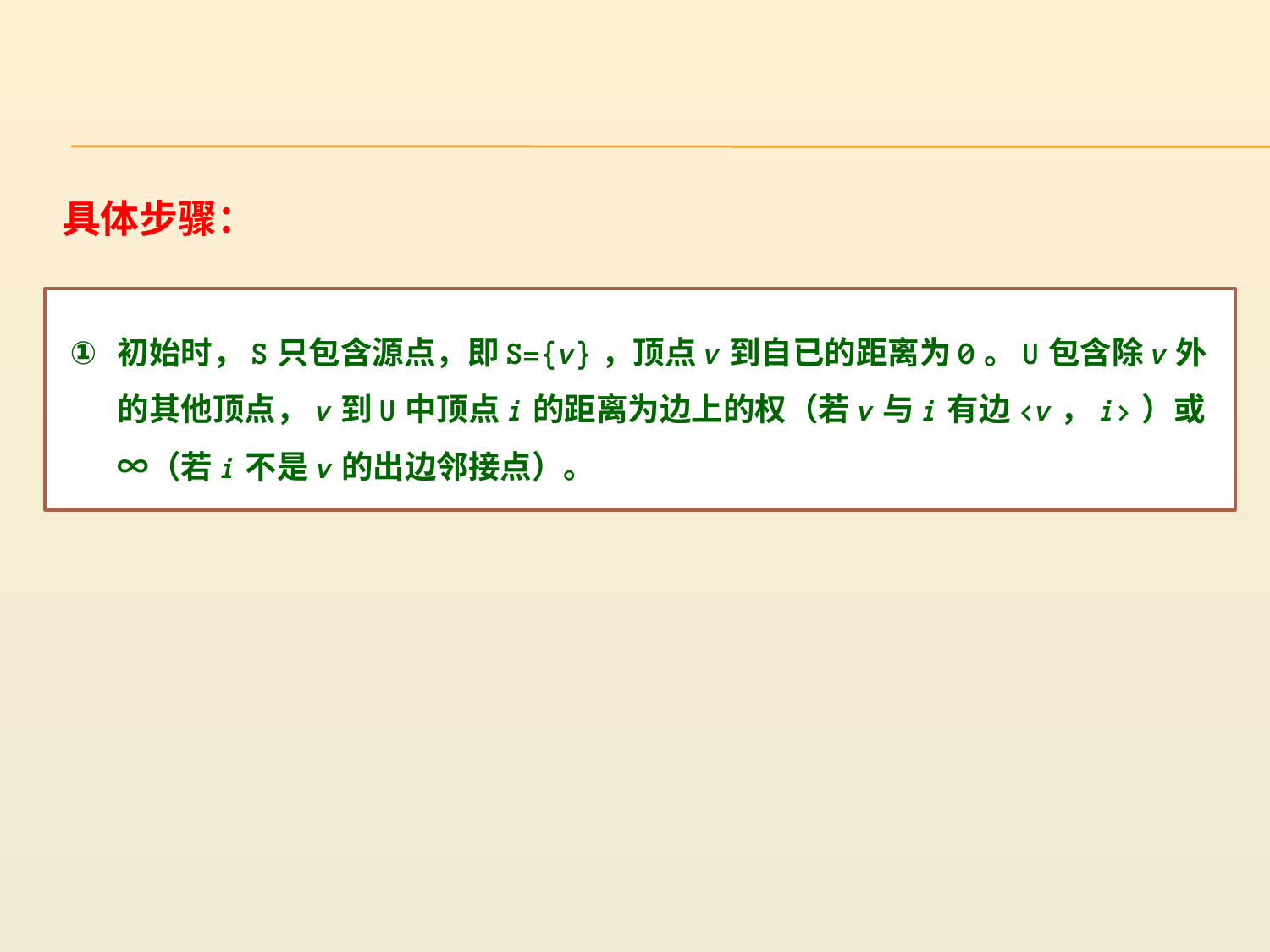

具体步骤：
初始时，S只包含源点，即S={v}，顶点v到自已的距离为0。U包含除v外的其他顶点，v到U中顶点i的距离为边上的权（若v与i有边<v，i>）或∞（若i不是v的出边邻接点）。